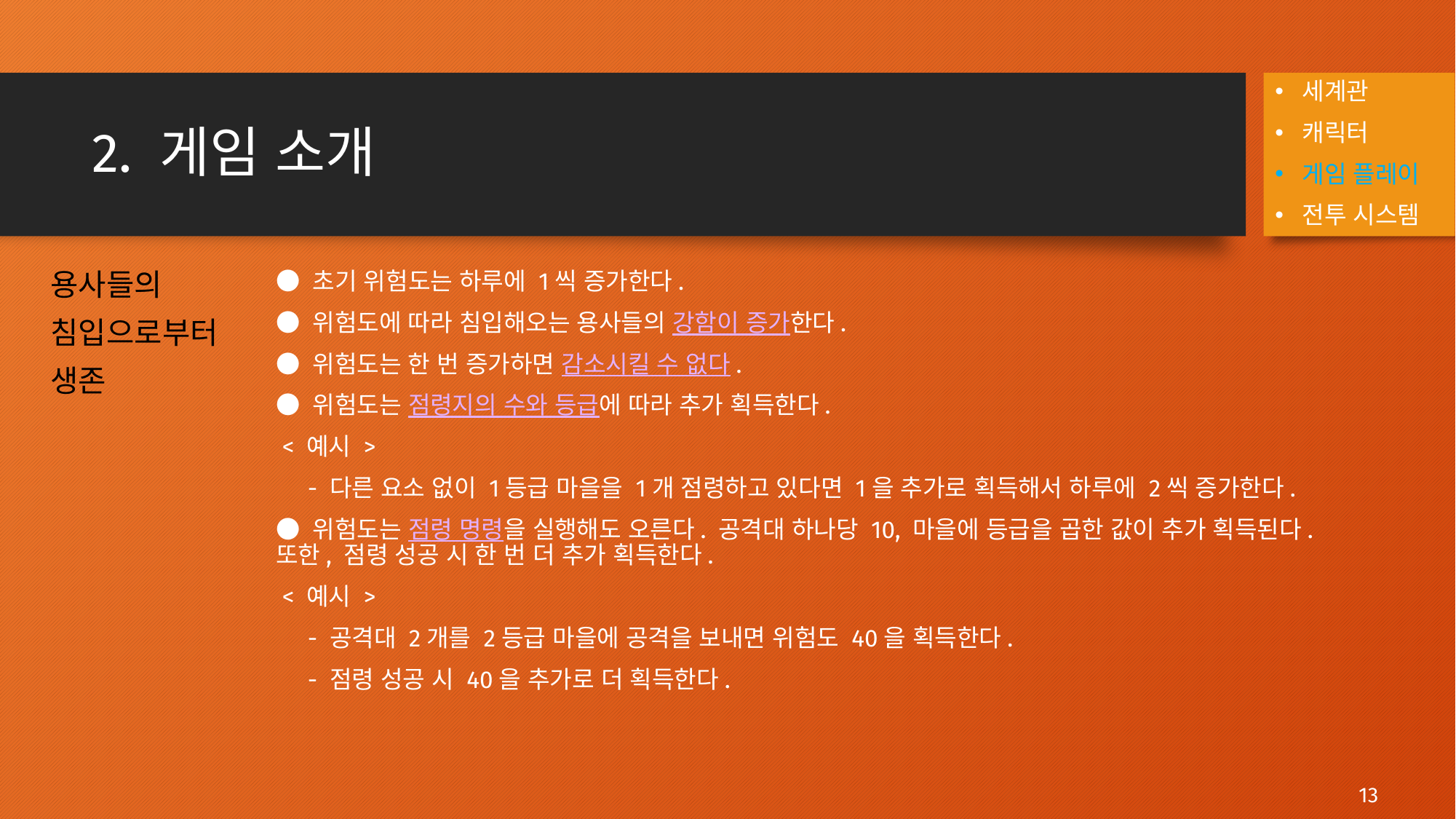

세계관
캐릭터
게임 플레이
전투 시스템
# 2. 게임 소개
● 초기 위험도는 하루에 1씩 증가한다.
● 위험도에 따라 침입해오는 용사들의 강함이 증가한다.
● 위험도는 한 번 증가하면 감소시킬 수 없다.
● 위험도는 점령지의 수와 등급에 따라 추가 획득한다.
 < 예시 >
     - 다른 요소 없이 1등급 마을을 1개 점령하고 있다면 1을 추가로 획득해서 하루에 2씩 증가한다.
● 위험도는 점령 명령을 실행해도 오른다. 공격대 하나당 10, 마을에 등급을 곱한 값이 추가 획득된다. 또한, 점령 성공 시 한 번 더 추가 획득한다.
 < 예시 >
     - 공격대 2개를 2등급 마을에 공격을 보내면 위험도 40을 획득한다.
     - 점령 성공 시 40을 추가로 더 획득한다.
용사들의
침입으로부터
생존
13